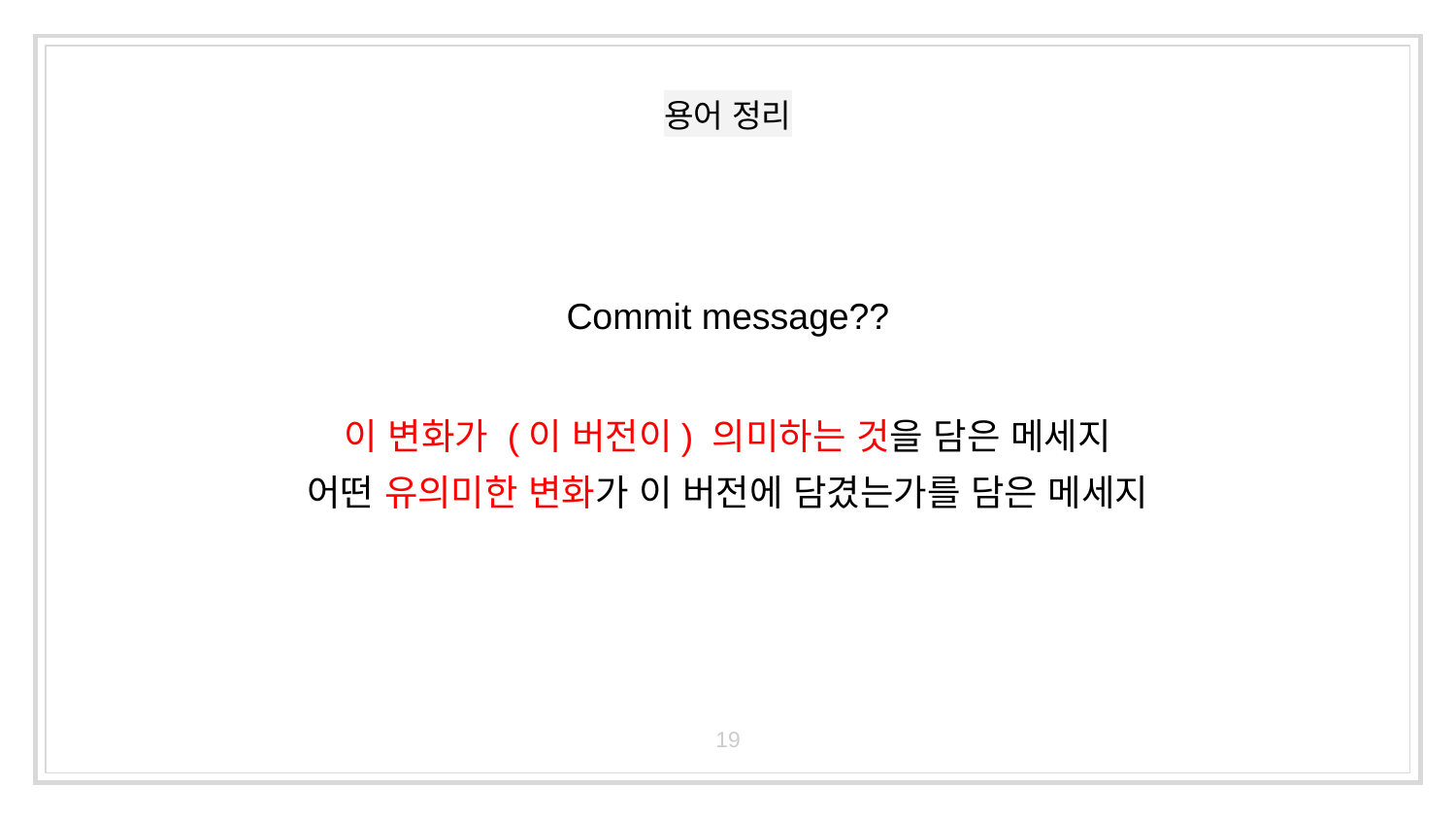

# 용어 정리
Commit message??
이 변화가 (이 버전이) 의미하는 것을 담은 메세지
어떤 유의미한 변화가 이 버전에 담겼는가를 담은 메세지
19